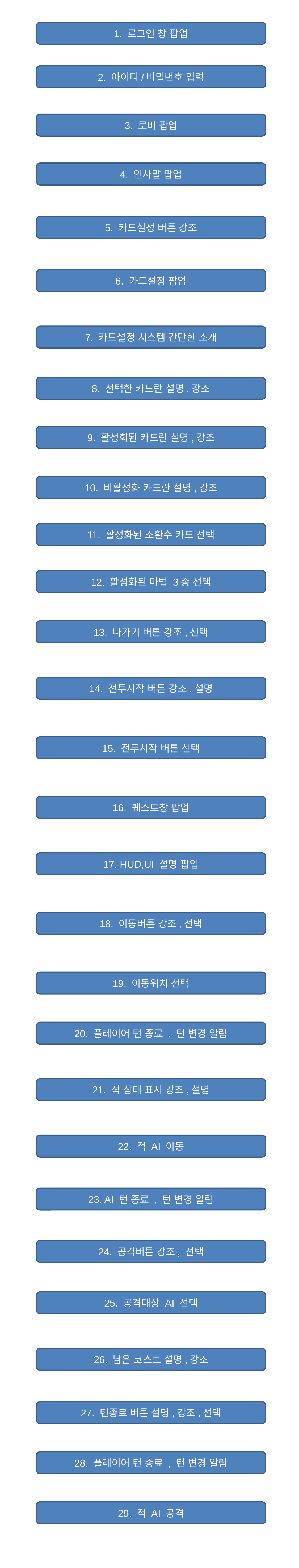

1. 로그인 창 팝업
2. 아이디/비밀번호 입력
3. 로비 팝업
4. 인사말 팝업
5. 카드설정 버튼 강조
6. 카드설정 팝업
7. 카드설정 시스템 간단한 소개
8. 선택한 카드란 설명,강조
9. 활성화된 카드란 설명,강조
10. 비활성화 카드란 설명,강조
11. 활성화된 소환수 카드 선택
12. 활성화된 마법 3종 선택
13. 나가기 버튼 강조,선택
14. 전투시작 버튼 강조,설명
15. 전투시작 버튼 선택
16. 퀘스트창 팝업
17. HUD,UI 설명 팝업
18. 이동버튼 강조,선택
19. 이동위치 선택
20. 플레이어 턴 종료 , 턴 변경 알림
21. 적 상태 표시 강조,설명
22. 적 AI 이동
23. AI 턴 종료 , 턴 변경 알림
24. 공격버튼 강조, 선택
25. 공격대상 AI 선택
26. 남은 코스트 설명,강조
27. 턴종료 버튼 설명,강조,선택
28. 플레이어 턴 종료 , 턴 변경 알림
29. 적 AI 공격